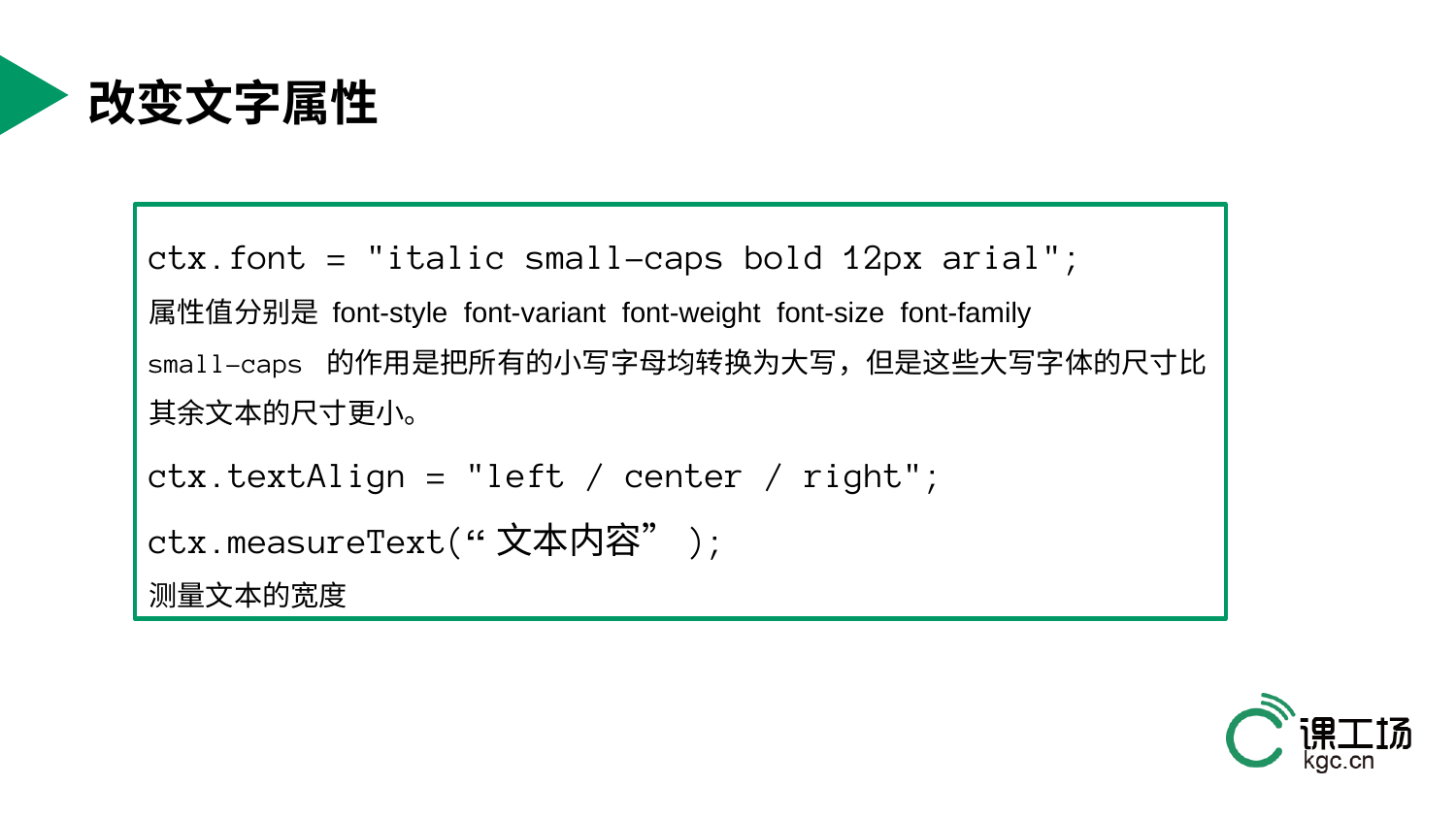

# 改变文字属性
ctx.font = "italic small-caps bold 12px arial";
属性值分别是 font-style  font-variant  font-weight  font-size  font-family
small-caps 的作用是把所有的小写字母均转换为大写，但是这些大写字体的尺寸比其余文本的尺寸更小。
ctx.textAlign = "left / center / right";
ctx.measureText(“文本内容”);
测量文本的宽度